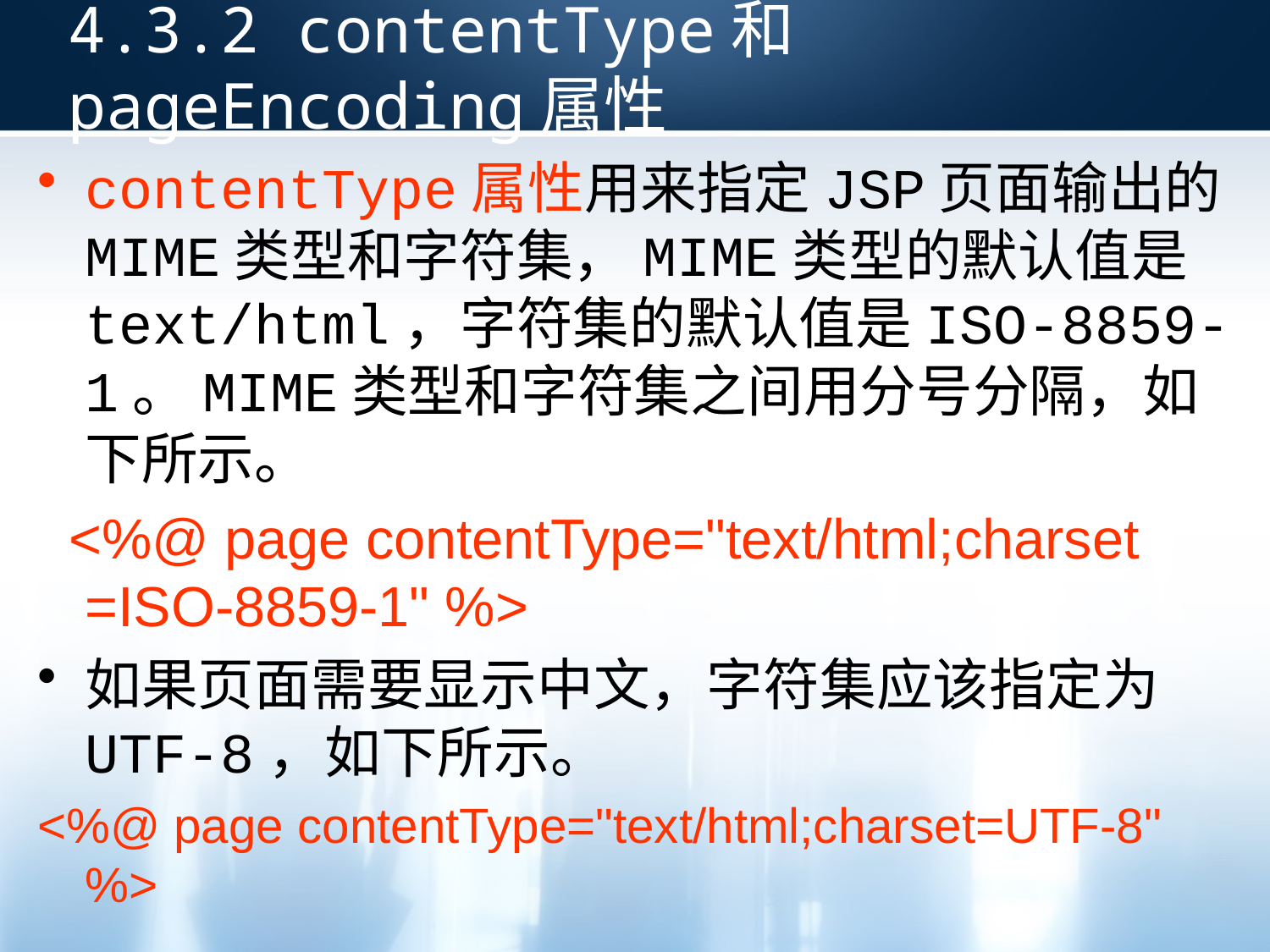

4.3.2 contentType和pageEncoding属性
contentType属性用来指定JSP页面输出的MIME类型和字符集，MIME类型的默认值是text/html，字符集的默认值是ISO-8859-1。MIME类型和字符集之间用分号分隔，如下所示。
  <%@ page contentType="text/html;charset =ISO-8859-1" %>
如果页面需要显示中文，字符集应该指定为UTF-8，如下所示。
<%@ page contentType="text/html;charset=UTF-8" %>